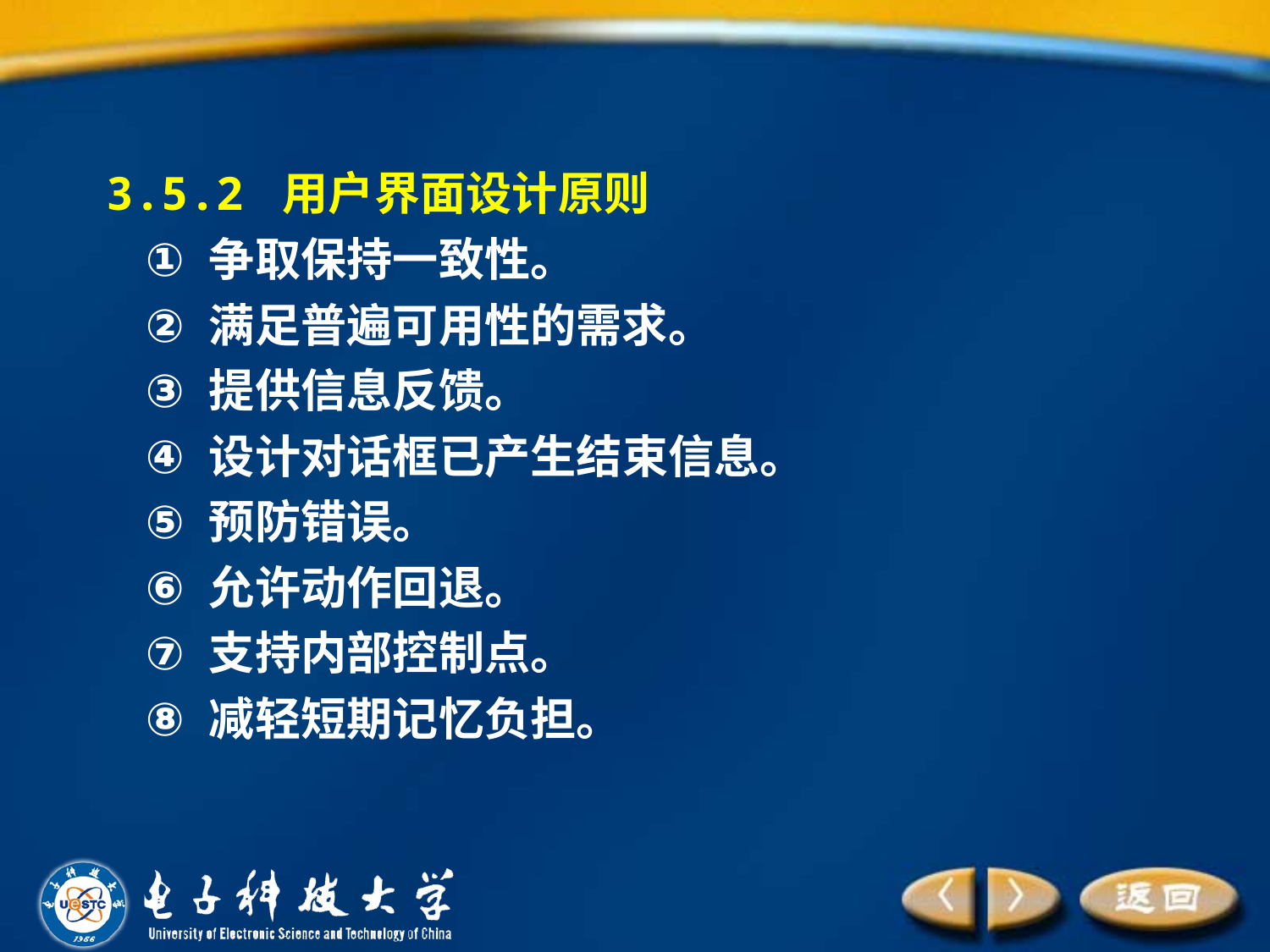

3.5.2 用户界面设计原则
争取保持一致性。
满足普遍可用性的需求。
提供信息反馈。
设计对话框已产生结束信息。
预防错误。
允许动作回退。
支持内部控制点。
减轻短期记忆负担。